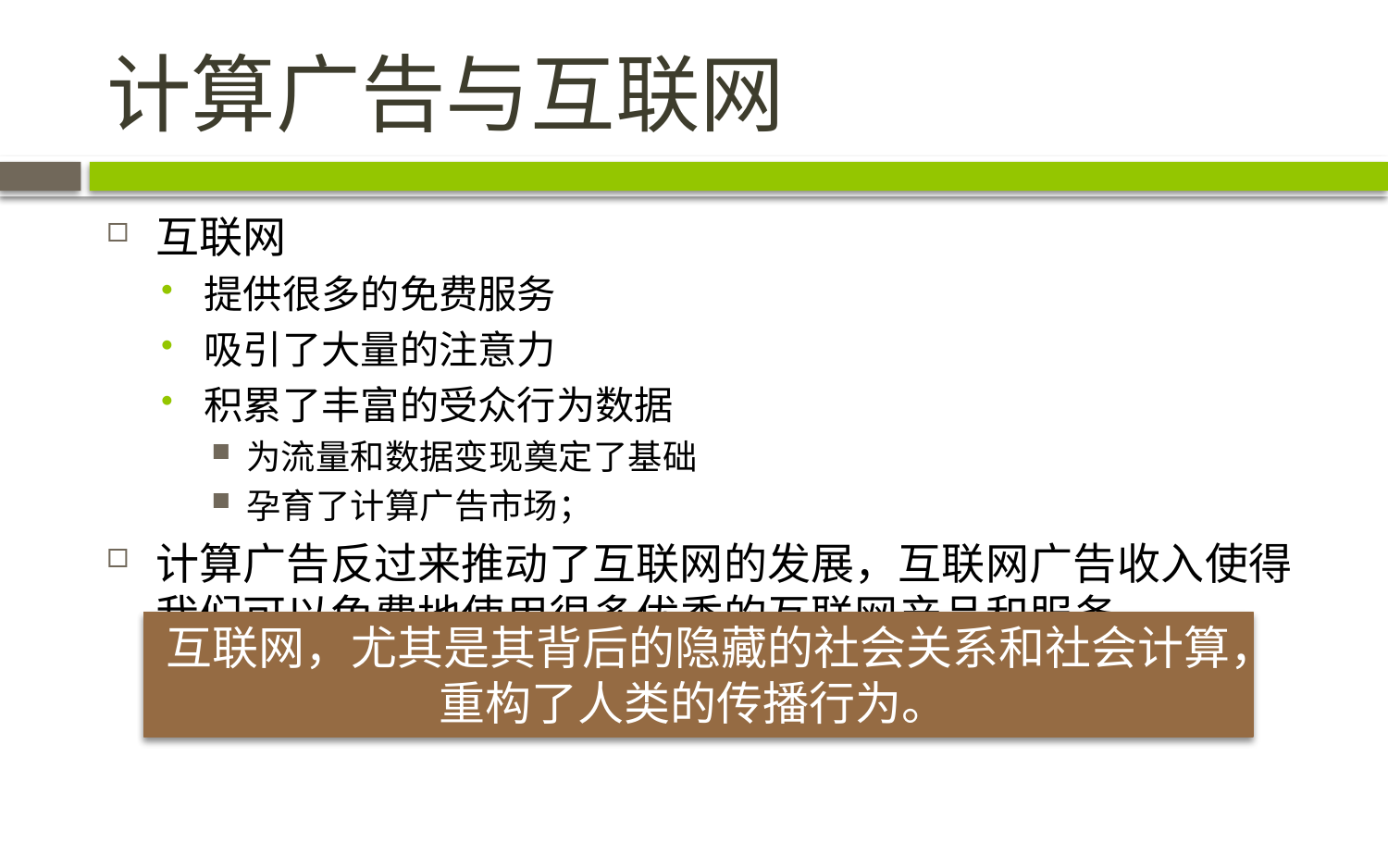

# 计算广告与互联网
互联网
提供很多的免费服务
吸引了大量的注意力
积累了丰富的受众行为数据
为流量和数据变现奠定了基础
孕育了计算广告市场；
计算广告反过来推动了互联网的发展，互联网广告收入使得我们可以免费地使用很多优秀的互联网产品和服务。
互联网，尤其是其背后的隐藏的社会关系和社会计算，重构了人类的传播行为。